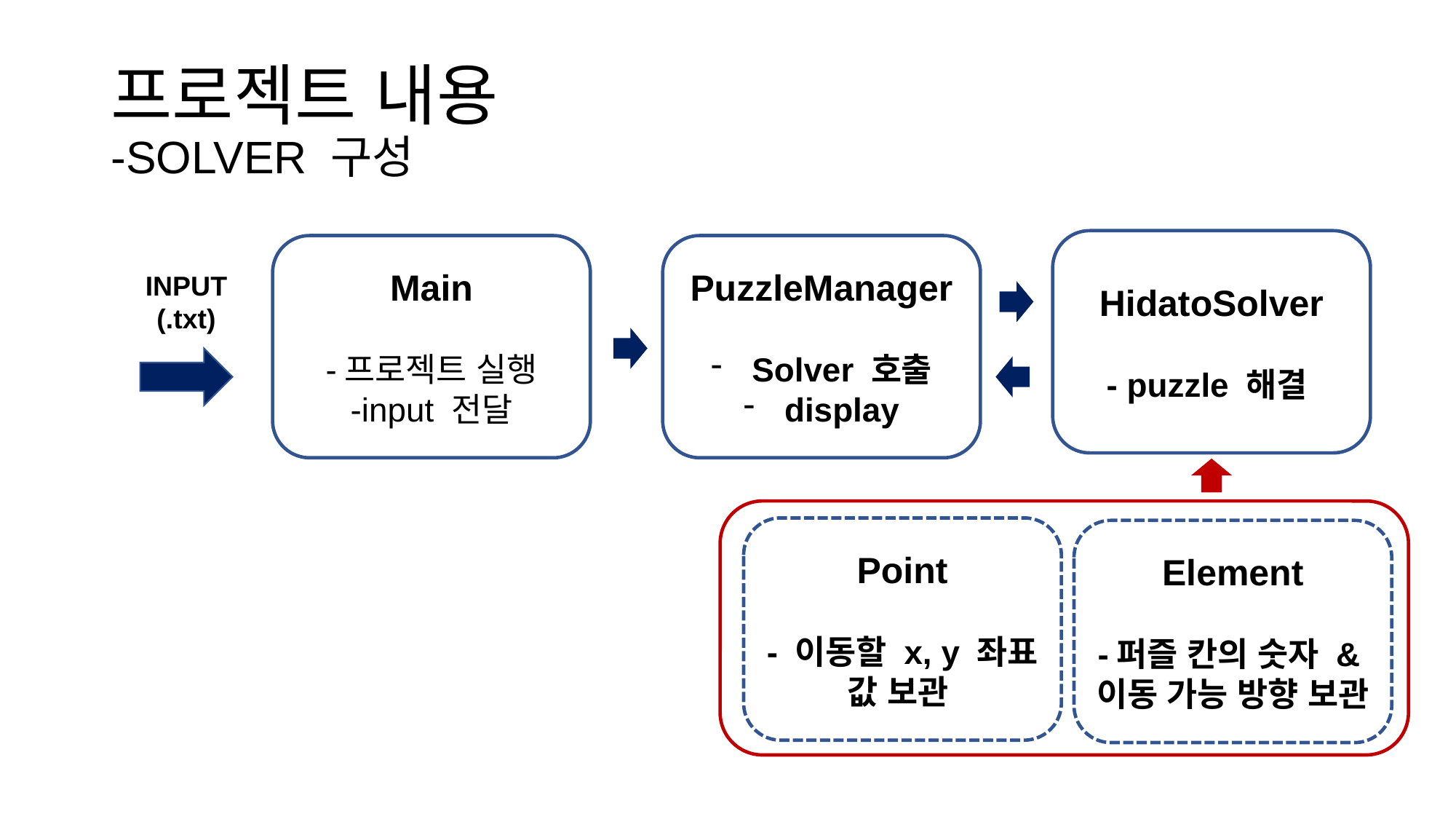

# 프로젝트 내용 -SOLVER 구성

HidatoSolver

- puzzle 해결
Main

-프로젝트 실행
-input 전달
PuzzleManager

Solver 호출
display
INPUT
(.txt)

Point

- 이동할 x, y 좌표 값 보관
Element

-퍼즐 칸의 숫자 &이동 가능 방향 보관